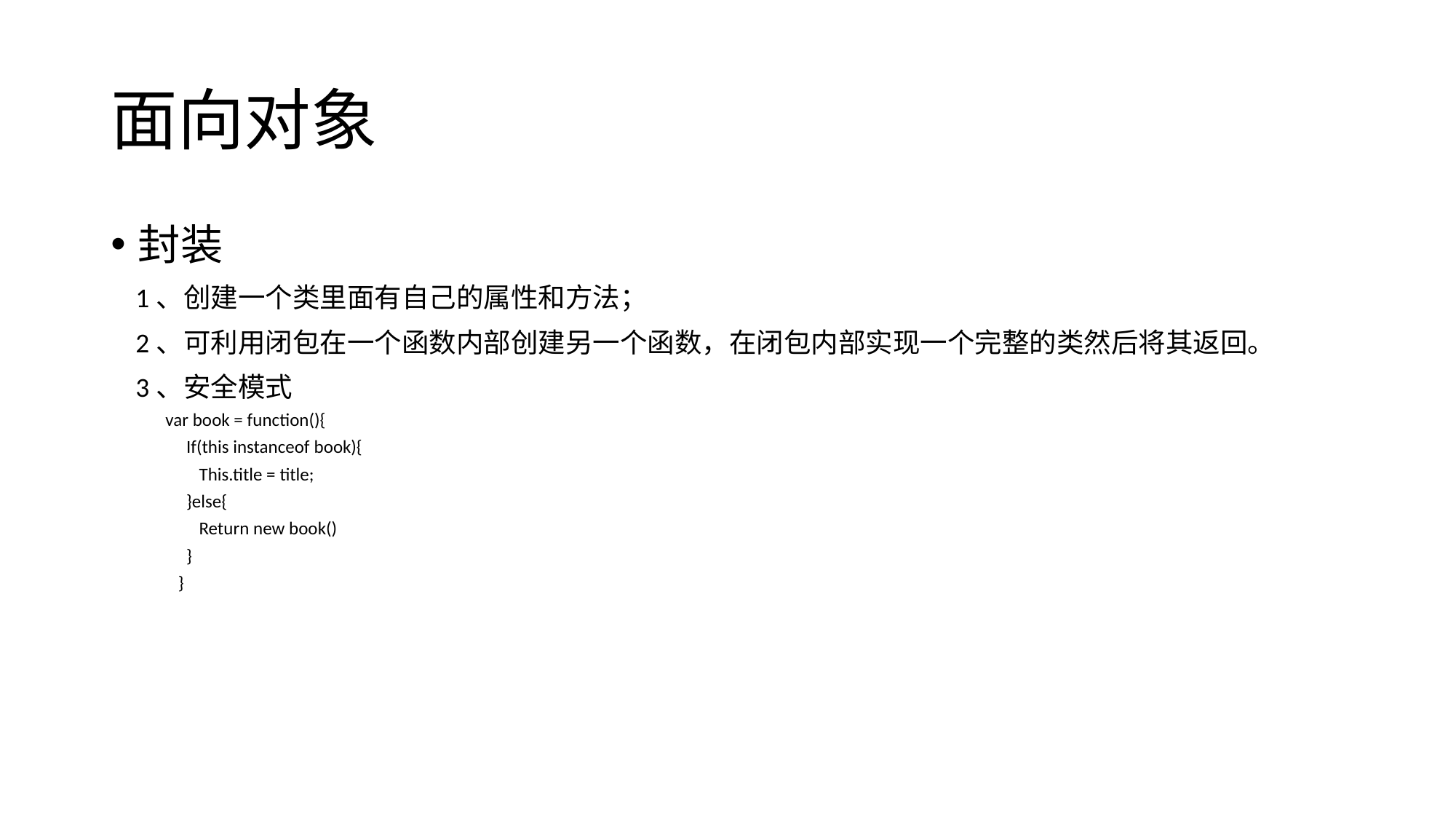

# 面向对象
封装
    1、创建一个类里面有自己的属性和方法；
    2、可利用闭包在一个函数内部创建另一个函数，在闭包内部实现一个完整的类然后将其返回。
    3、安全模式
var book = function(){
     If(this instanceof book){
        This.title = title;
     }else{
        Return new book()
     }
   }